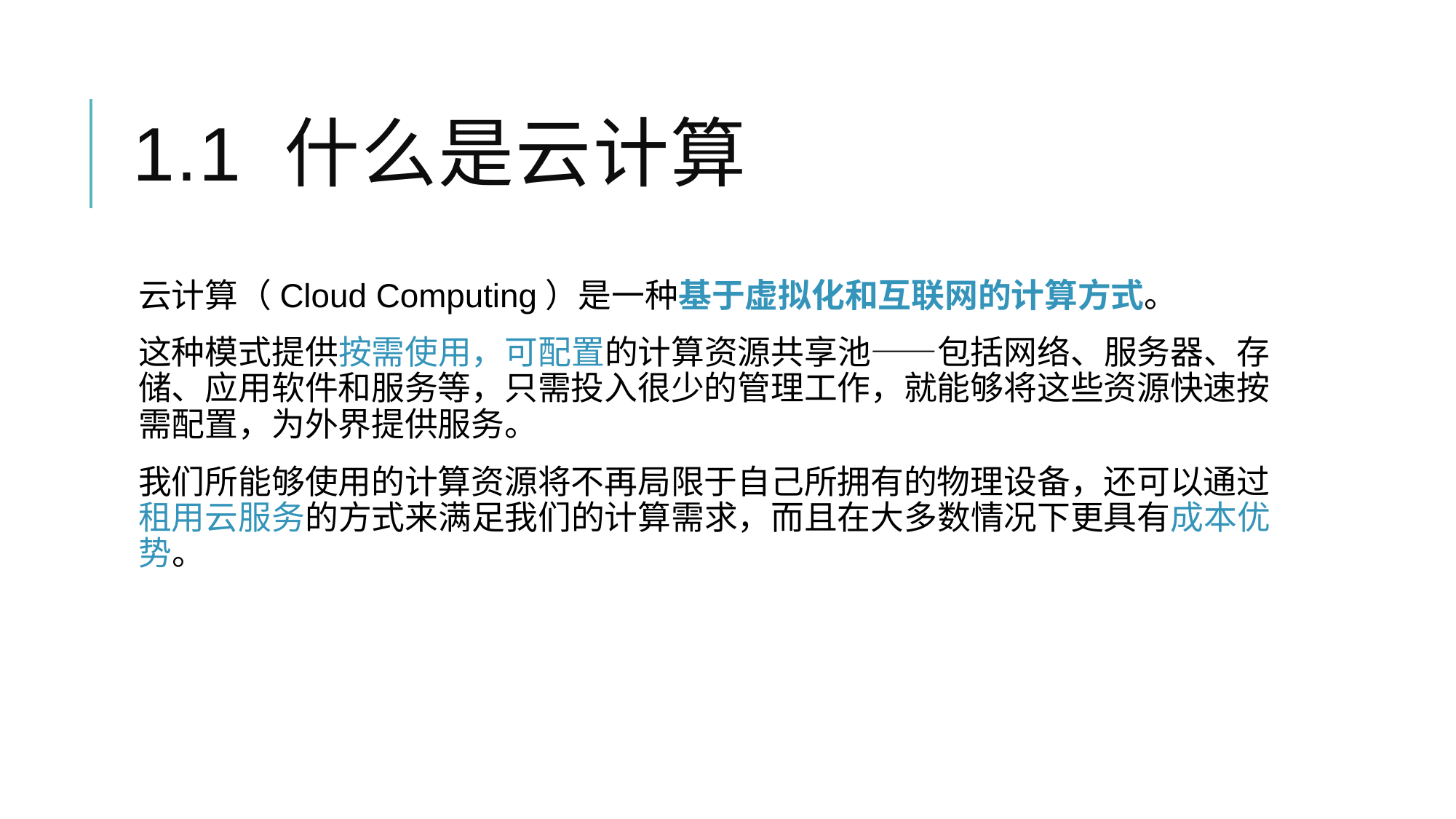

# 1.1 什么是云计算
云计算（Cloud Computing）是一种基于虚拟化和互联网的计算方式。
这种模式提供按需使用，可配置的计算资源共享池——包括网络、服务器、存储、应用软件和服务等，只需投入很少的管理工作，就能够将这些资源快速按需配置，为外界提供服务。
我们所能够使用的计算资源将不再局限于自己所拥有的物理设备，还可以通过租用云服务的方式来满足我们的计算需求，而且在大多数情况下更具有成本优势。